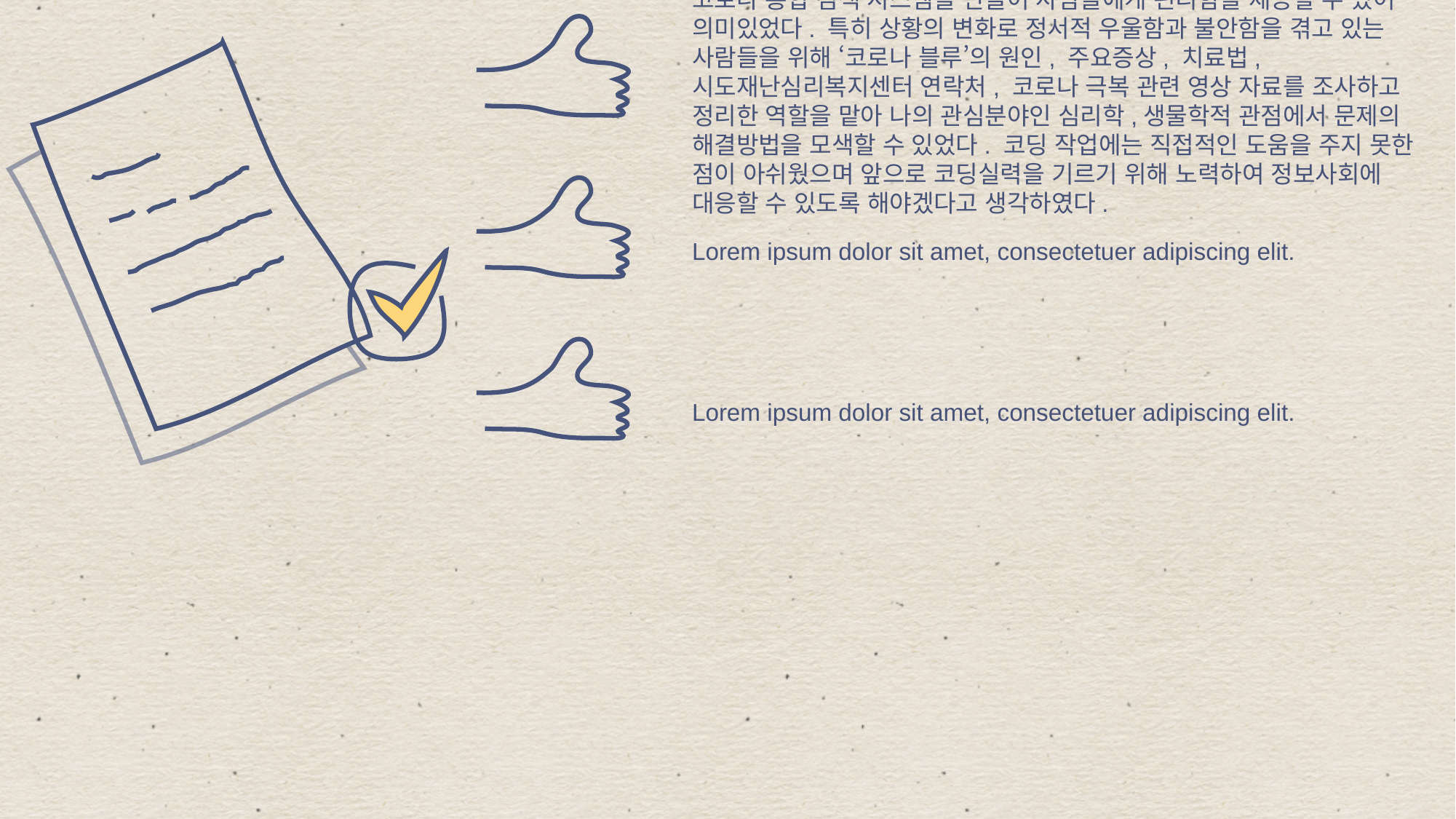

산하 : 모든 분야에서 적극적으로 이용되는 ‘정보’를 코로나에    접목하여 , 코로나 통합 검색 시스템을 만들어 사람들에게 편리함을 제공할 수 있어 의미있었다. 특히 상황의 변화로 정서적 우울함과 불안함을 겪고 있는 사람들을 위해 ‘코로나 블루’의 원인, 주요증상, 치료법, 시도재난심리복지센터 연락처, 코로나 극복 관련 영상 자료를 조사하고 정리한 역할을 맡아 나의 관심분야인 심리학,생물학적 관점에서 문제의 해결방법을 모색할 수 있었다. 코딩 작업에는 직접적인 도움을 주지 못한 점이 아쉬웠으며 앞으로 코딩실력을 기르기 위해 노력하여 정보사회에 대응할 수 있도록 해야겠다고 생각하였다.

Lorem ipsum dolor sit amet, consectetuer adipiscing elit.

Lorem ipsum dolor sit amet, consectetuer adipiscing elit.